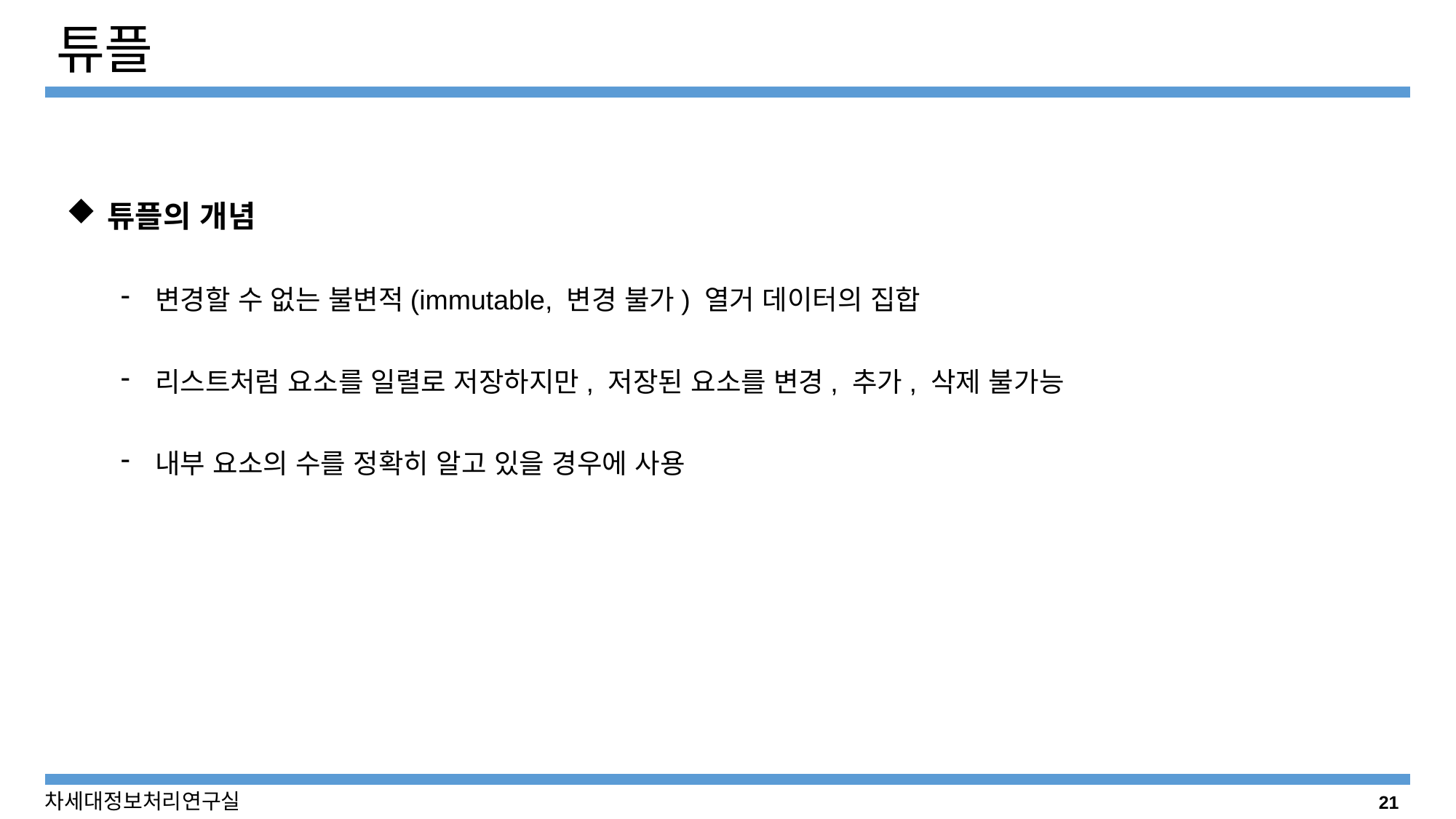

# 튜플
튜플의 개념
변경할 수 없는 불변적(immutable, 변경 불가) 열거 데이터의 집합
리스트처럼 요소를 일렬로 저장하지만, 저장된 요소를 변경, 추가, 삭제 불가능
내부 요소의 수를 정확히 알고 있을 경우에 사용
21